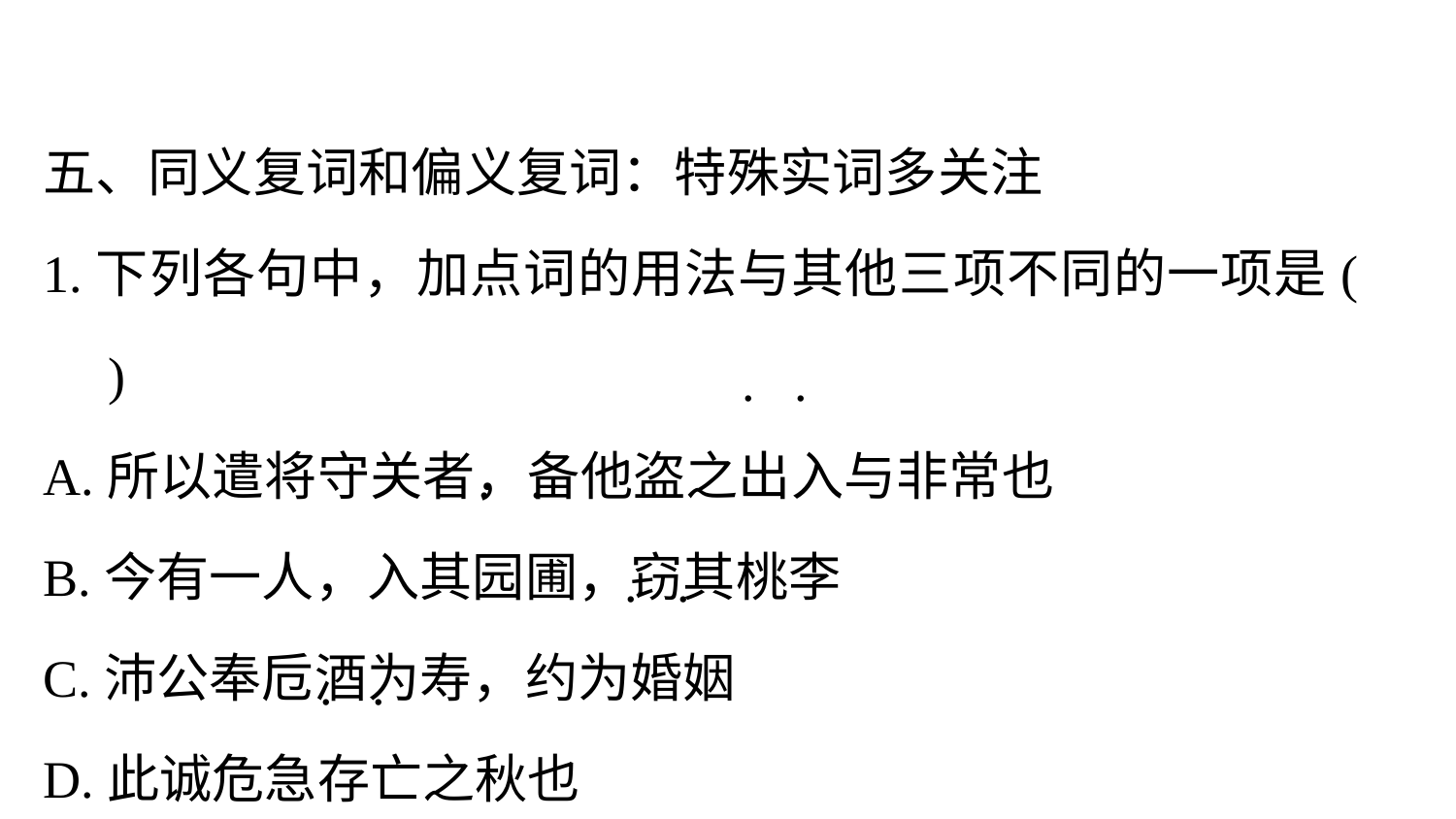

五、同义复词和偏义复词：特殊实词多关注
1.下列各句中，加点词的用法与其他三项不同的一项是(　　)
A.所以遣将守关者，备他盗之出入与非常也
B.今有一人，入其园圃，窃其桃李
C.沛公奉卮酒为寿，约为婚姻
D.此诚危急存亡之秋也
.   .
.   .
.   .
.   .